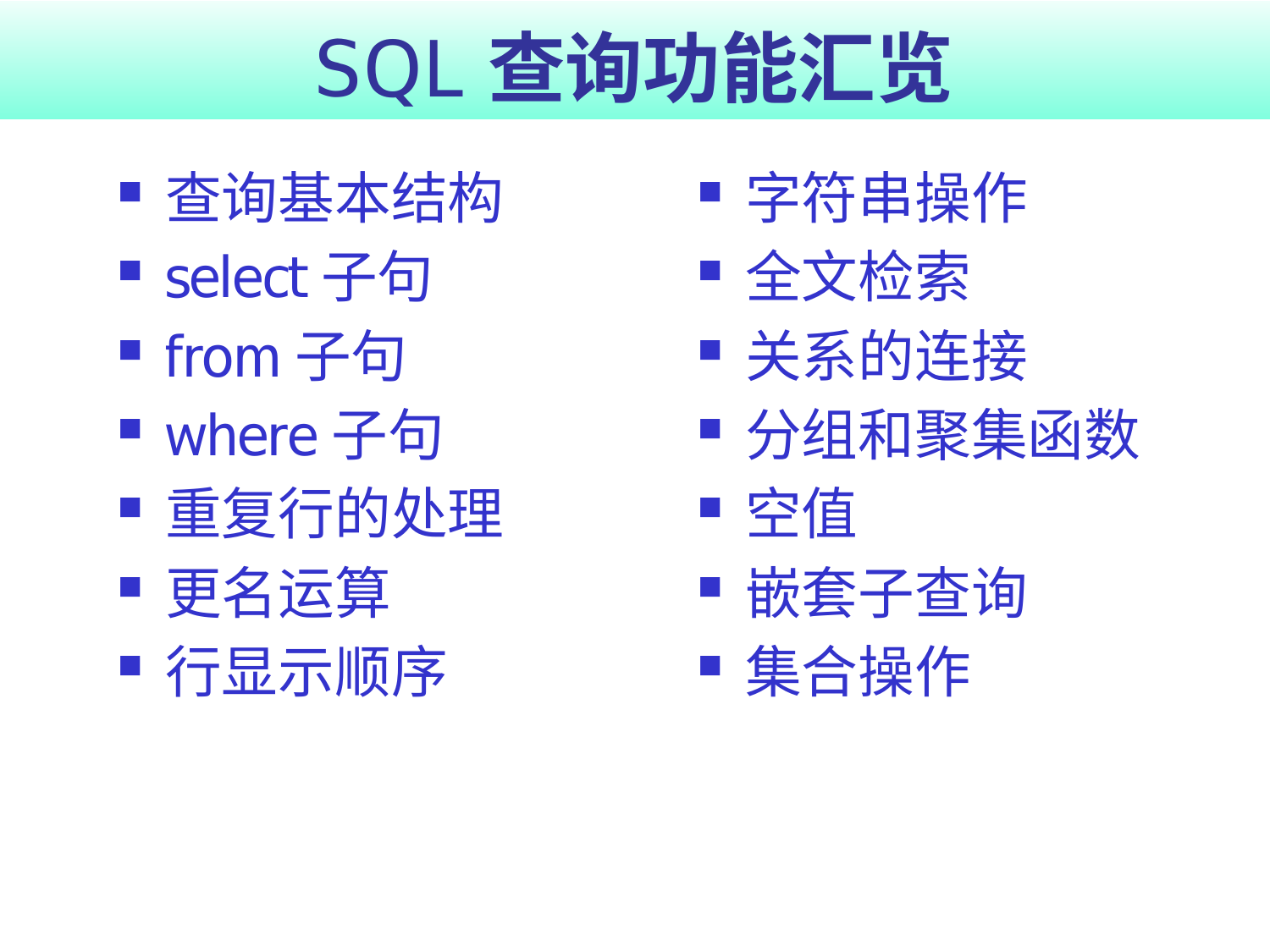

# SQL查询功能汇览
查询基本结构
select子句
from子句
where子句
重复行的处理
更名运算
行显示顺序

字符串操作
全文检索
关系的连接
分组和聚集函数
空值
嵌套子查询
集合操作